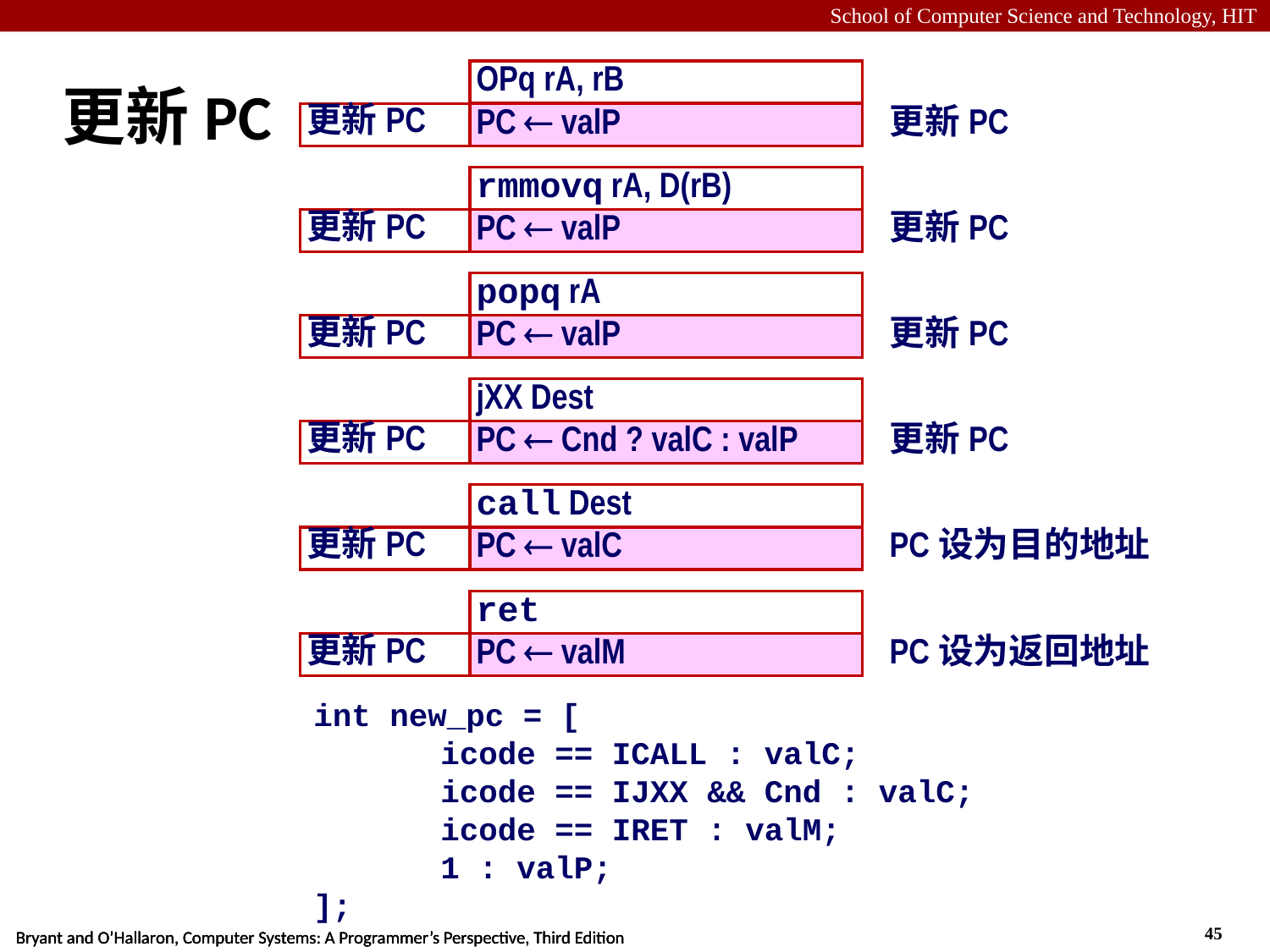

OPq rA, rB
更新PC
PC ← valP
更新PC
rmmovq rA, D(rB)
更新PC
PC ← valP
更新PC
popq rA
更新PC
PC ← valP
更新PC
jXX Dest
更新PC
PC ← Cnd ? valC : valP
更新PC
call Dest
更新PC
PC ← valC
PC设为目的地址
ret
更新PC
PC ← valM
PC设为返回地址
# 更新PC
int new_pc = [
	icode == ICALL : valC;
	icode == IJXX && Cnd : valC;
	icode == IRET : valM;
	1 : valP;
];